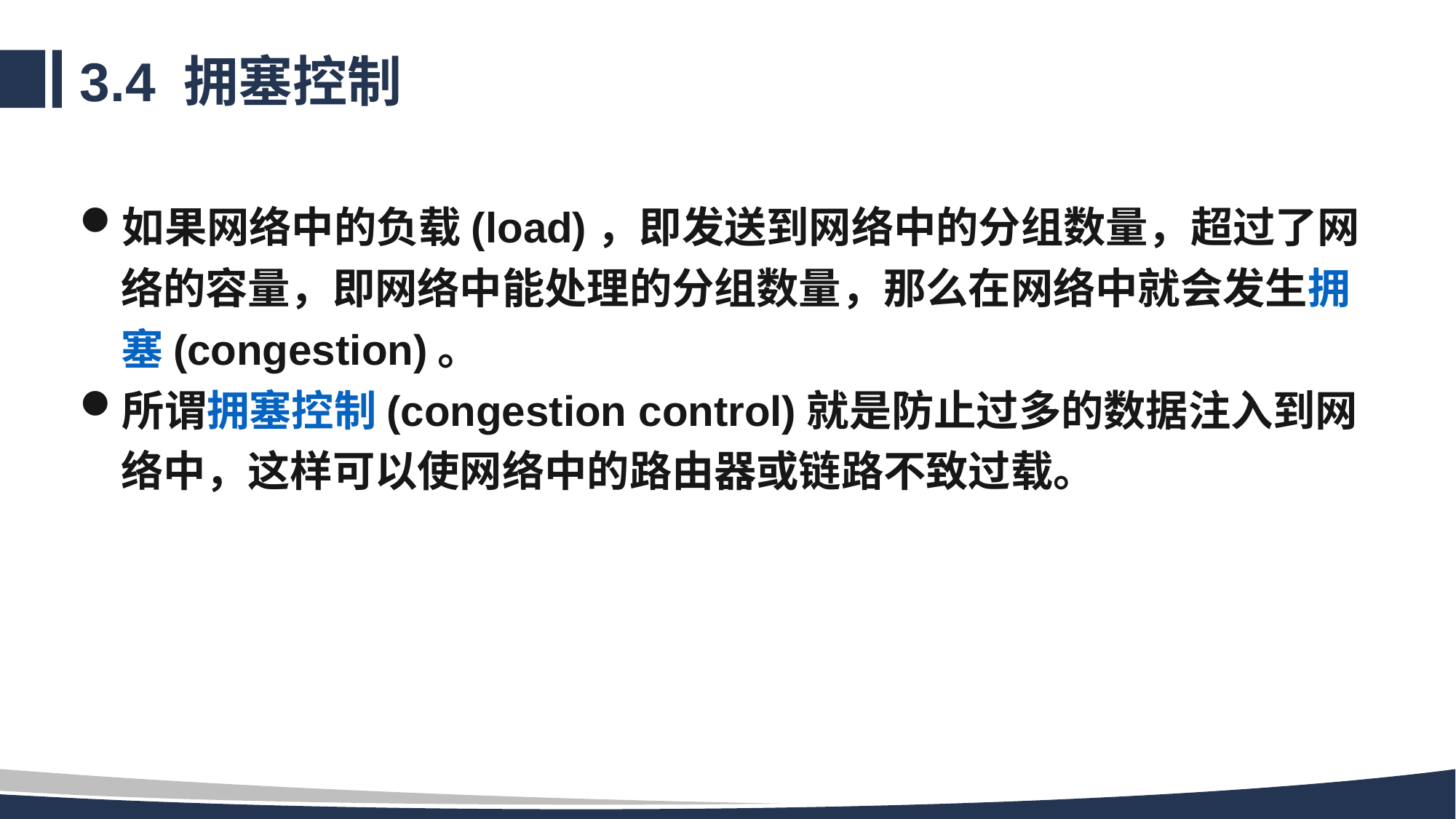

# 3.4 拥塞控制
如果网络中的负载(load)，即发送到网络中的分组数量，超过了网络的容量，即网络中能处理的分组数量，那么在网络中就会发生拥塞(congestion)。
所谓拥塞控制(congestion control)就是防止过多的数据注入到网络中，这样可以使网络中的路由器或链路不致过载。